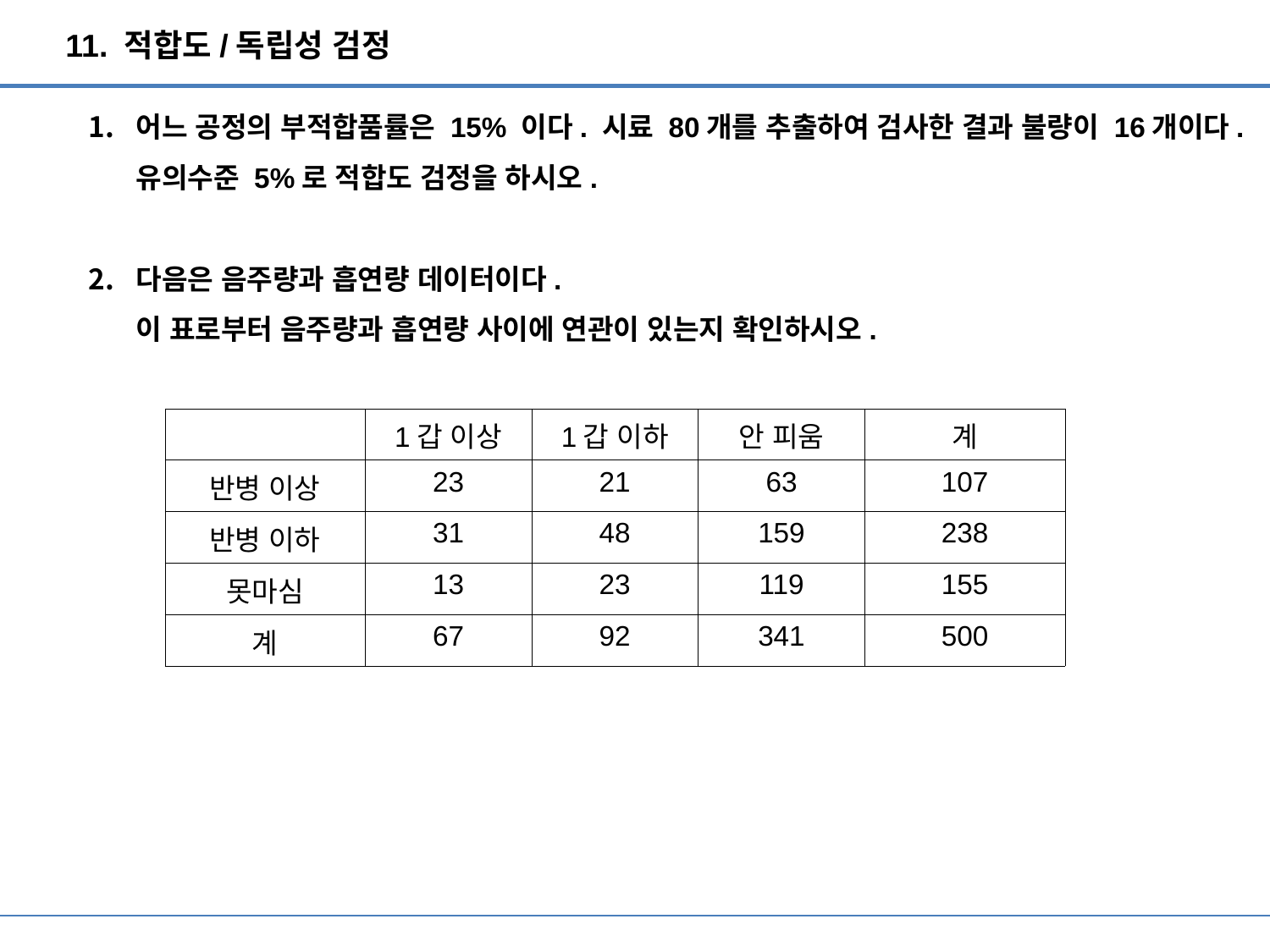

11. 적합도/독립성 검정
어느 공정의 부적합품률은 15% 이다. 시료 80개를 추출하여 검사한 결과 불량이 16개이다.
유의수준 5%로 적합도 검정을 하시오.

다음은 음주량과 흡연량 데이터이다.
이 표로부터 음주량과 흡연량 사이에 연관이 있는지 확인하시오.
|  | 1갑 이상 | 1갑 이하 | 안 피움 | 계 |
| --- | --- | --- | --- | --- |
| 반병 이상 | 23 | 21 | 63 | 107 |
| 반병 이하 | 31 | 48 | 159 | 238 |
| 못마심 | 13 | 23 | 119 | 155 |
| 계 | 67 | 92 | 341 | 500 |